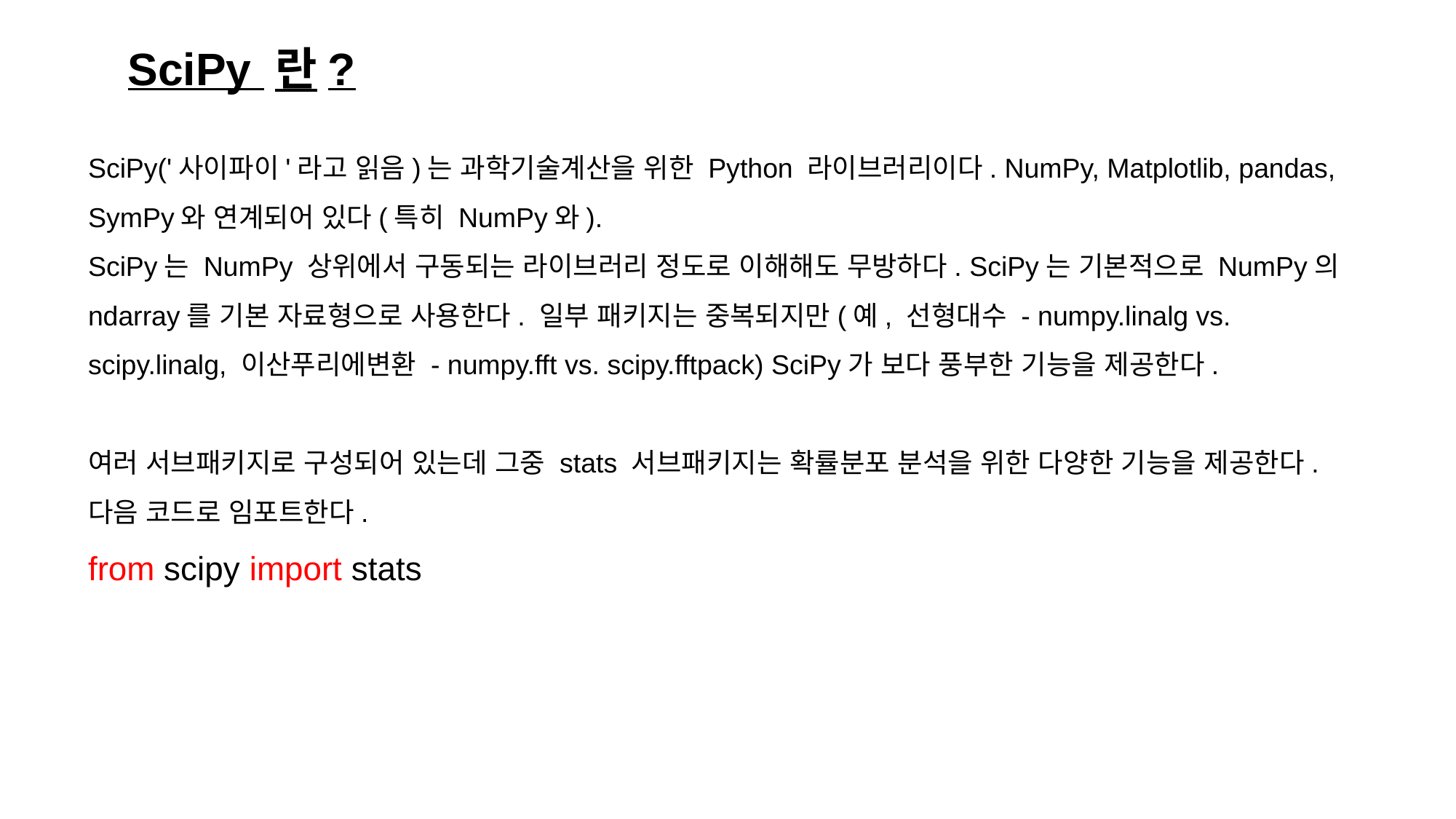

# SciPy 란?
SciPy('사이파이'라고 읽음)는 과학기술계산을 위한 Python 라이브러리이다. NumPy, Matplotlib, pandas, SymPy와 연계되어 있다(특히 NumPy와).
SciPy는 NumPy 상위에서 구동되는 라이브러리 정도로 이해해도 무방하다. SciPy는 기본적으로 NumPy의 ndarray를 기본 자료형으로 사용한다. 일부 패키지는 중복되지만(예, 선형대수 - numpy.linalg vs. scipy.linalg, 이산푸리에변환 - numpy.fft vs. scipy.fftpack) SciPy가 보다 풍부한 기능을 제공한다.

여러 서브패키지로 구성되어 있는데 그중 stats 서브패키지는 확률분포 분석을 위한 다양한 기능을 제공한다. 다음 코드로 임포트한다.
from scipy import stats